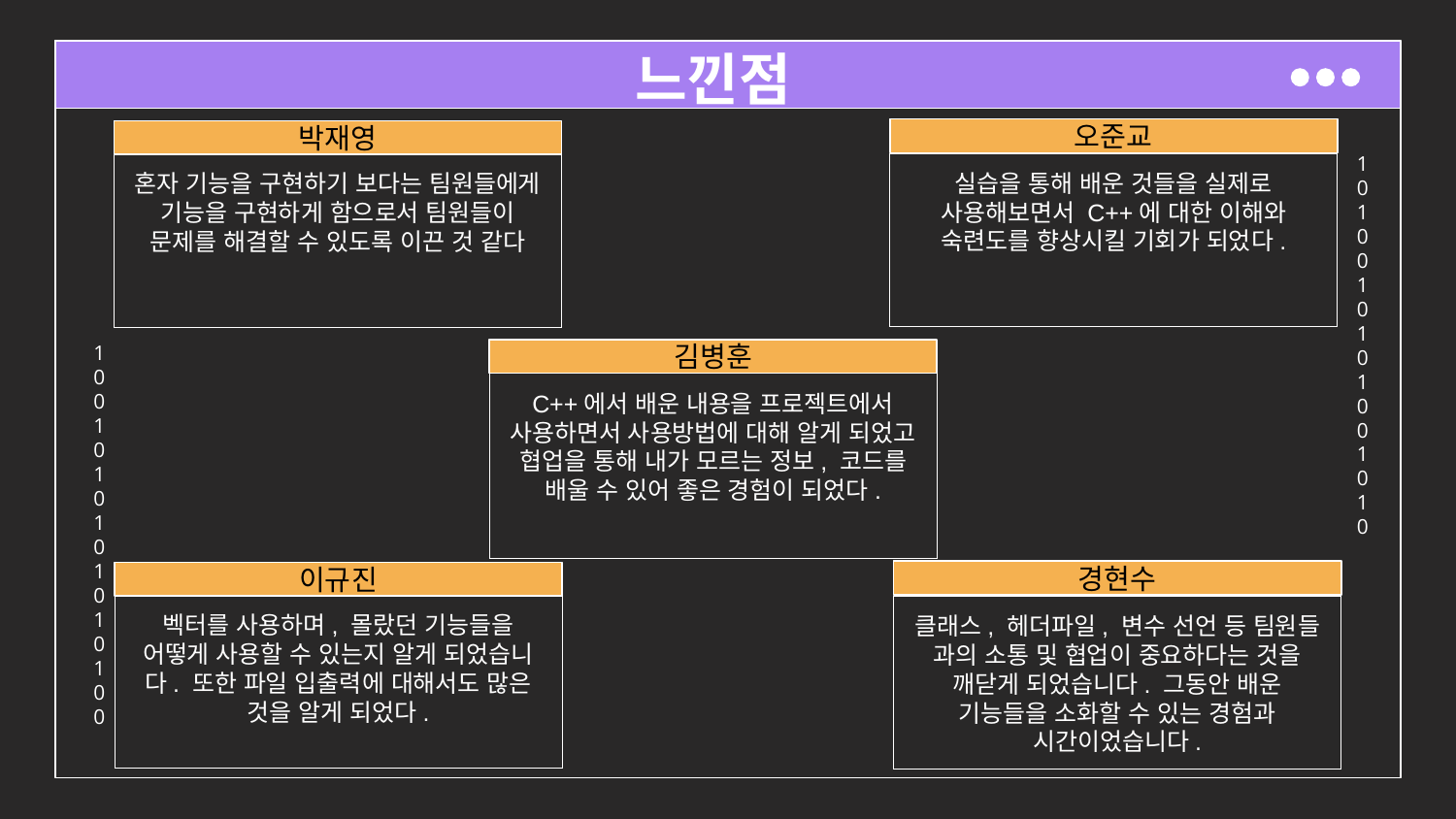

# 느낀점
오준교
박재영
실습을 통해 배운 것들을 실제로 사용해보면서 C++에 대한 이해와 숙련도를 향상시킬 기회가 되었다.
혼자 기능을 구현하기 보다는 팀원들에게 기능을 구현하게 함으로서 팀원들이 문제를 해결할 수 있도록 이끈 것 같다
김병훈
C++에서 배운 내용을 프로젝트에서 사용하면서 사용방법에 대해 알게 되었고 협업을 통해 내가 모르는 정보, 코드를 배울 수 있어 좋은 경험이 되었다.
경현수
이규진
벡터를 사용하며, 몰랐던 기능들을 어떻게 사용할 수 있는지 알게 되었습니다. 또한 파일 입출력에 대해서도 많은 것을 알게 되었다.
클래스, 헤더파일, 변수 선언 등 팀원들 과의 소통 및 협업이 중요하다는 것을 깨닫게 되었습니다. 그동안 배운 기능들을 소화할 수 있는 경험과 시간이었습니다.